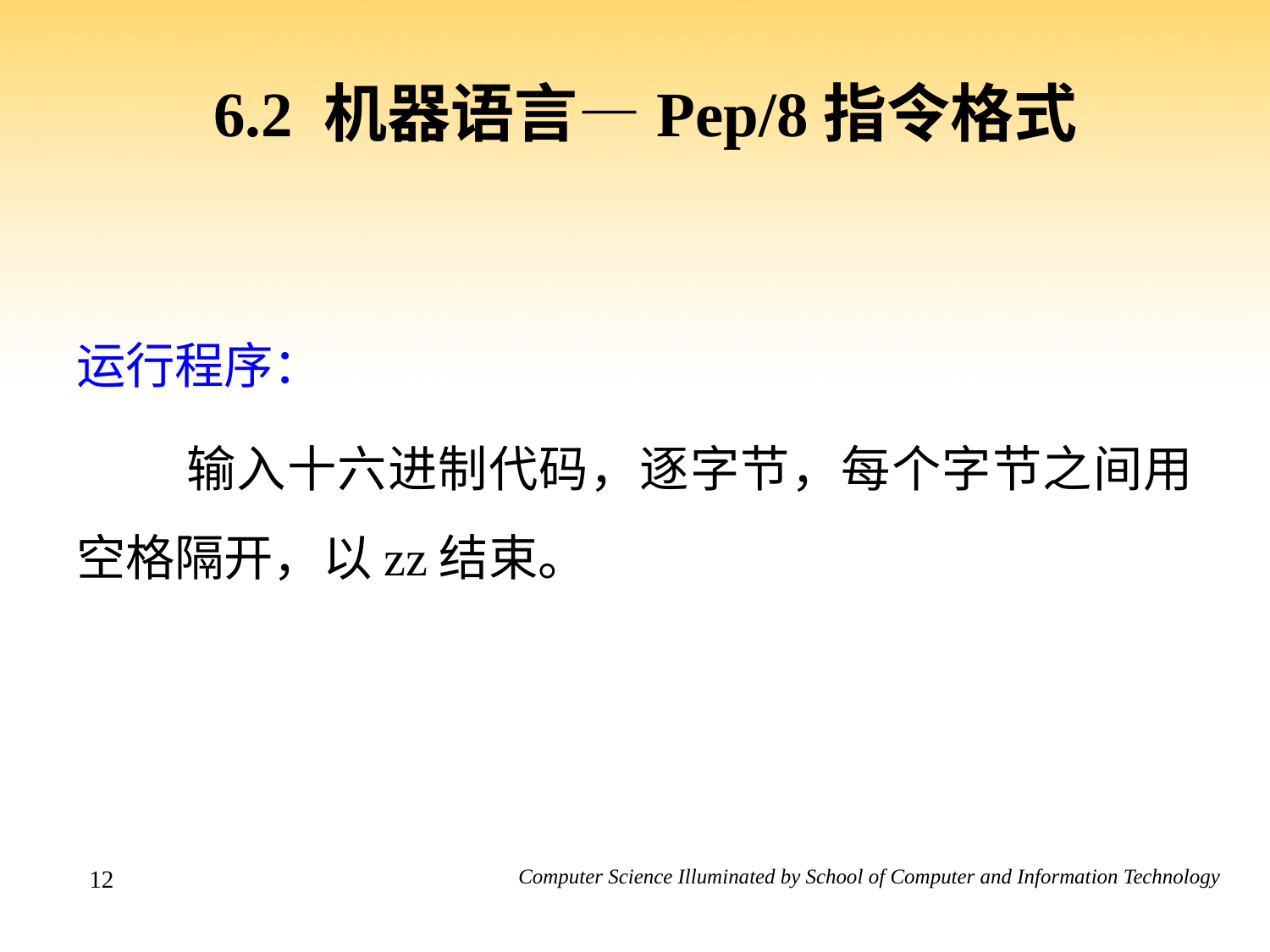

# 6.2 机器语言—Pep/8指令格式

运行程序：
        输入十六进制代码，逐字节，每个字节之间用空格隔开，以zz结束。
12